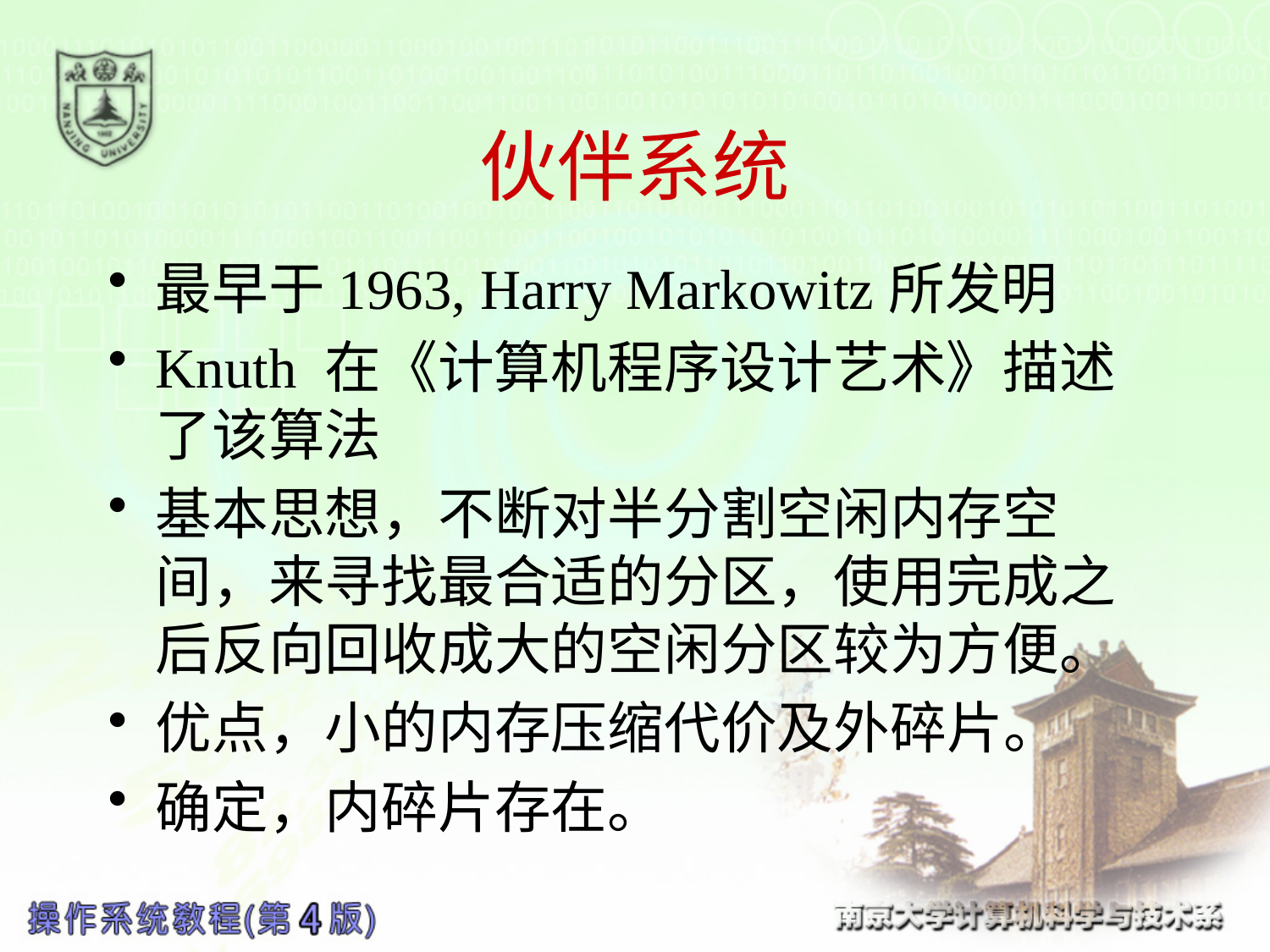

# 伙伴系统
最早于1963, Harry Markowitz所发明
Knuth 在《计算机程序设计艺术》描述了该算法
基本思想，不断对半分割空闲内存空间，来寻找最合适的分区，使用完成之后反向回收成大的空闲分区较为方便。
优点，小的内存压缩代价及外碎片。
确定，内碎片存在。